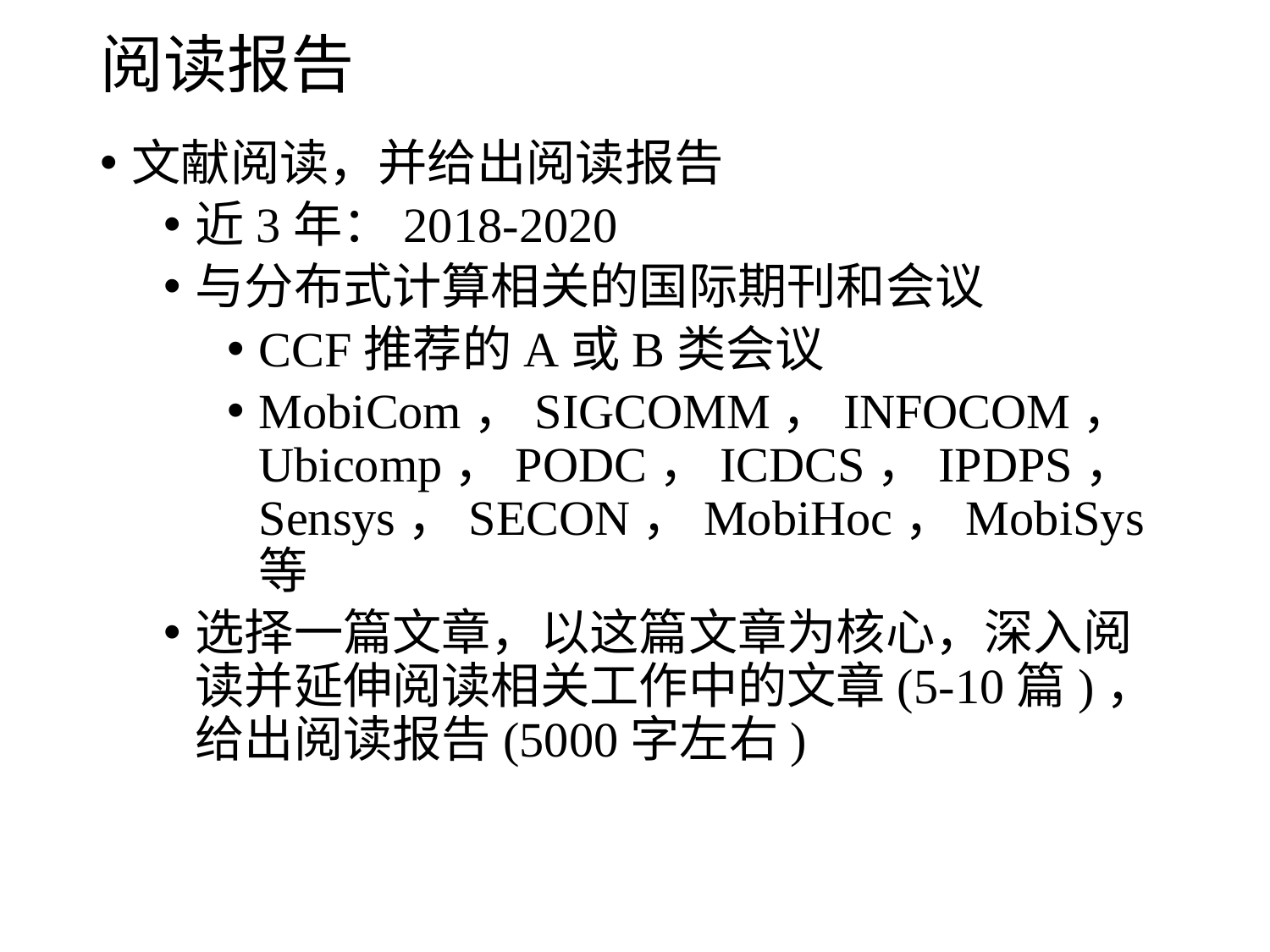

# 阅读报告
文献阅读，并给出阅读报告
近3年：2018-2020
与分布式计算相关的国际期刊和会议
CCF推荐的A或B类会议
MobiCom，SIGCOMM，INFOCOM，Ubicomp，PODC，ICDCS，IPDPS，Sensys，SECON，MobiHoc，MobiSys等
选择一篇文章，以这篇文章为核心，深入阅读并延伸阅读相关工作中的文章(5-10篇)，给出阅读报告(5000字左右)